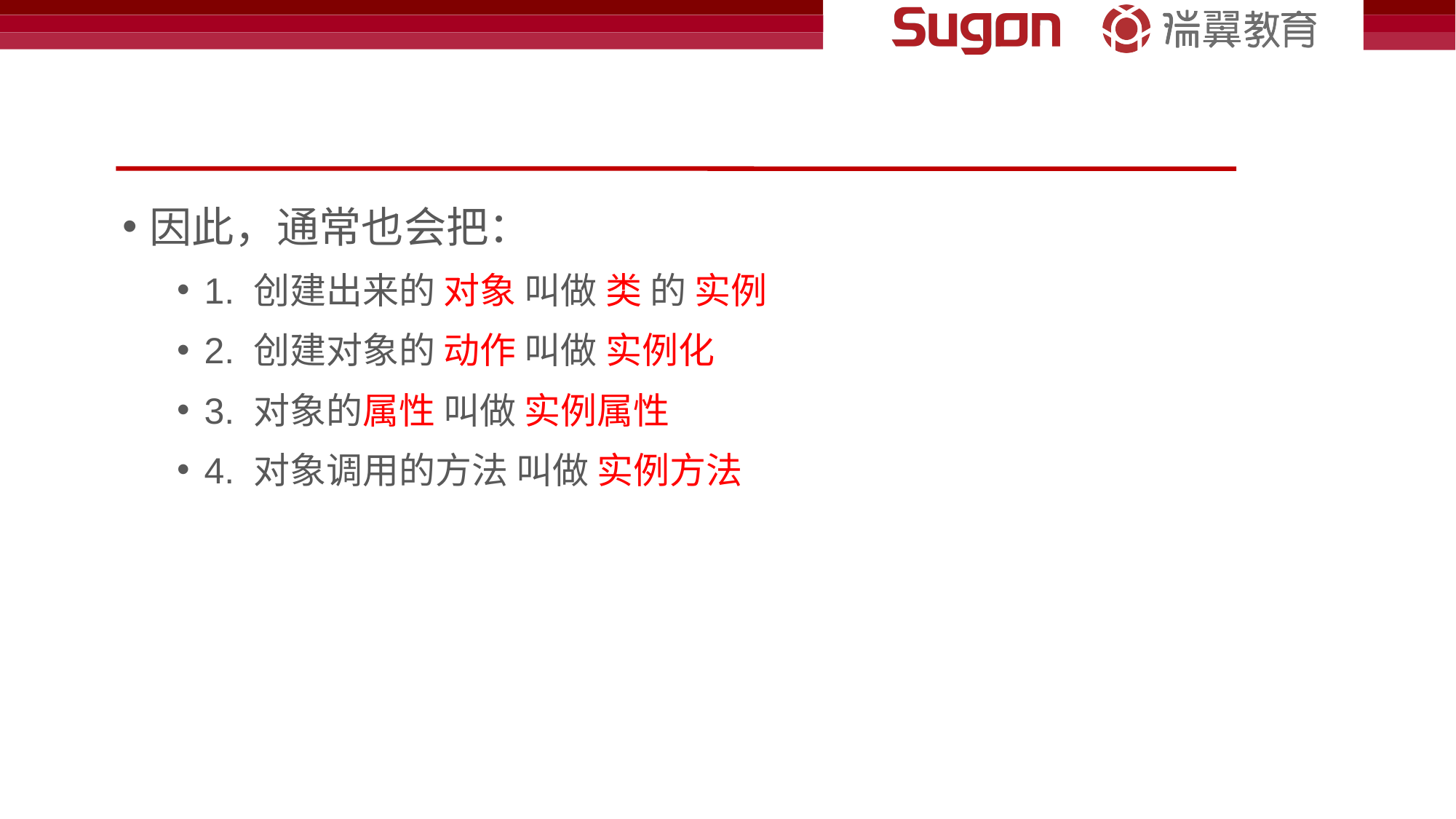

#
因此，通常也会把：
1. 创建出来的 对象 叫做 类 的 实例
2. 创建对象的 动作 叫做 实例化
3. 对象的属性 叫做 实例属性
4. 对象调用的方法 叫做 实例方法